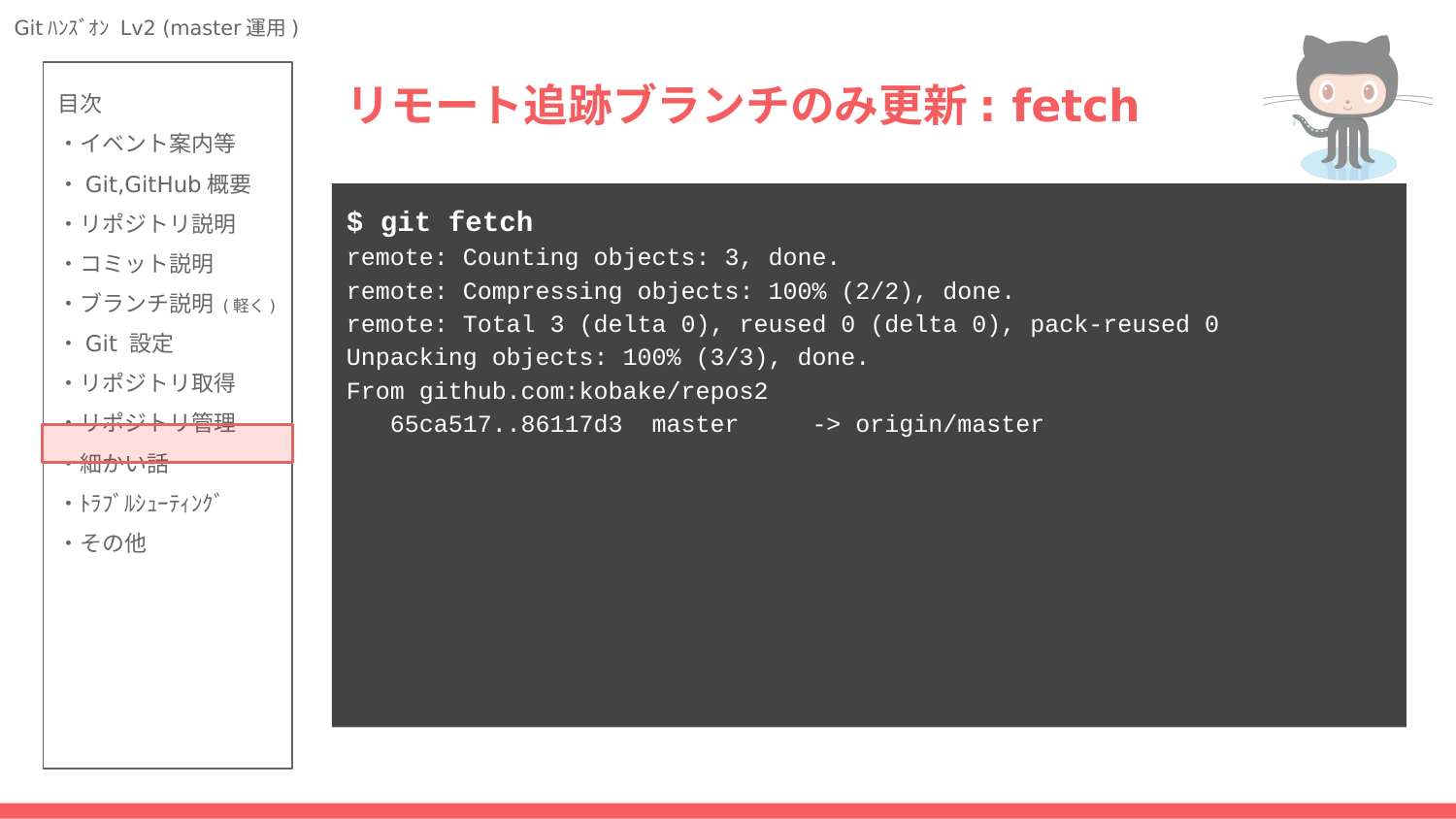

# リモート追跡ブランチのみ更新: fetch
$ git fetch
remote: Counting objects: 3, done.
remote: Compressing objects: 100% (2/2), done.
remote: Total 3 (delta 0), reused 0 (delta 0), pack-reused 0
Unpacking objects: 100% (3/3), done.
From github.com:kobake/repos2
   65ca517..86117d3  master     -> origin/master